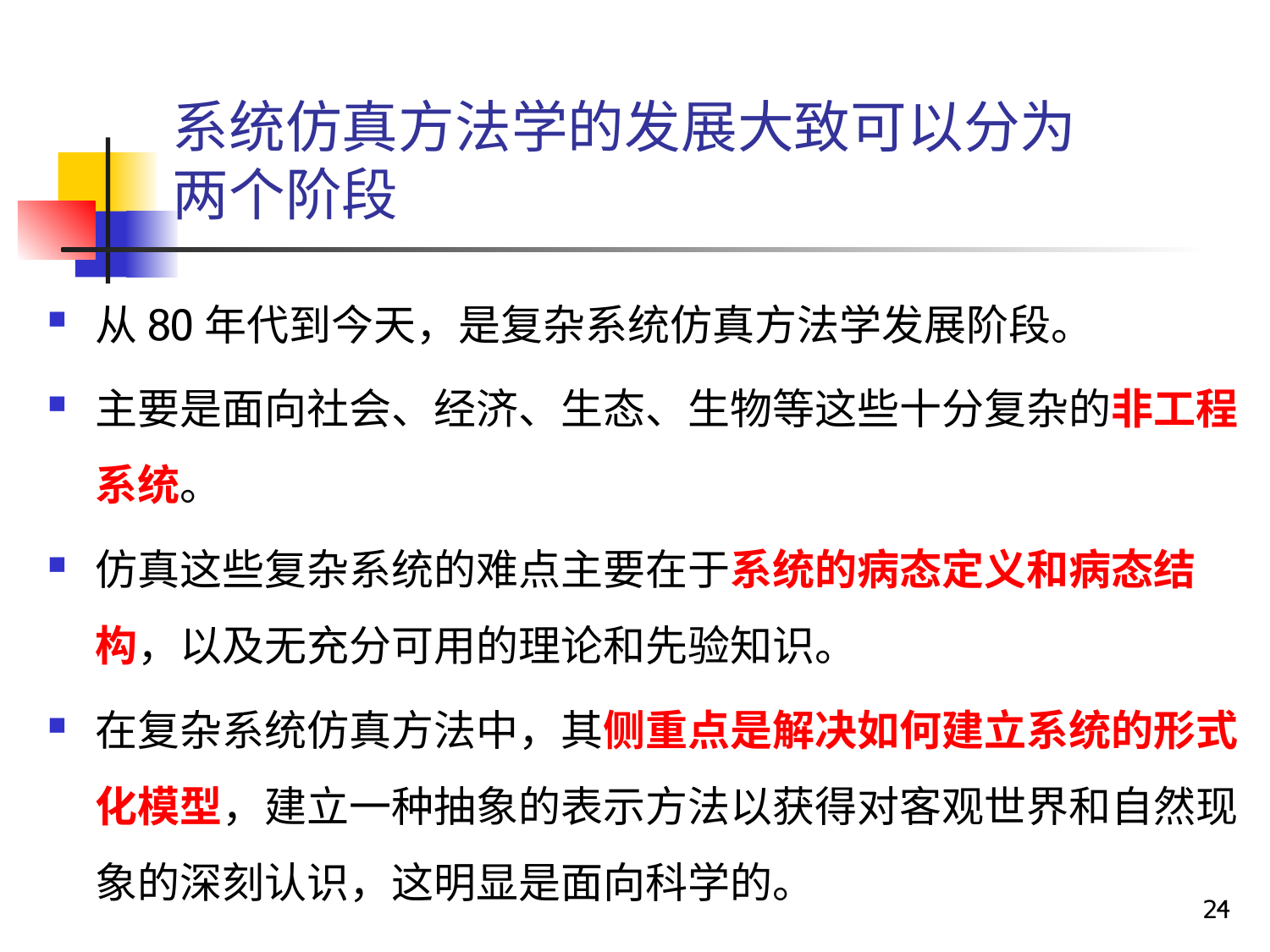

# 系统仿真方法学的发展大致可以分为 两个阶段
从80年代到今天，是复杂系统仿真方法学发展阶段。
主要是面向社会、经济、生态、生物等这些十分复杂的非工程系统。
仿真这些复杂系统的难点主要在于系统的病态定义和病态结构，以及无充分可用的理论和先验知识。
在复杂系统仿真方法中，其侧重点是解决如何建立系统的形式化模型，建立一种抽象的表示方法以获得对客观世界和自然现象的深刻认识，这明显是面向科学的。
24